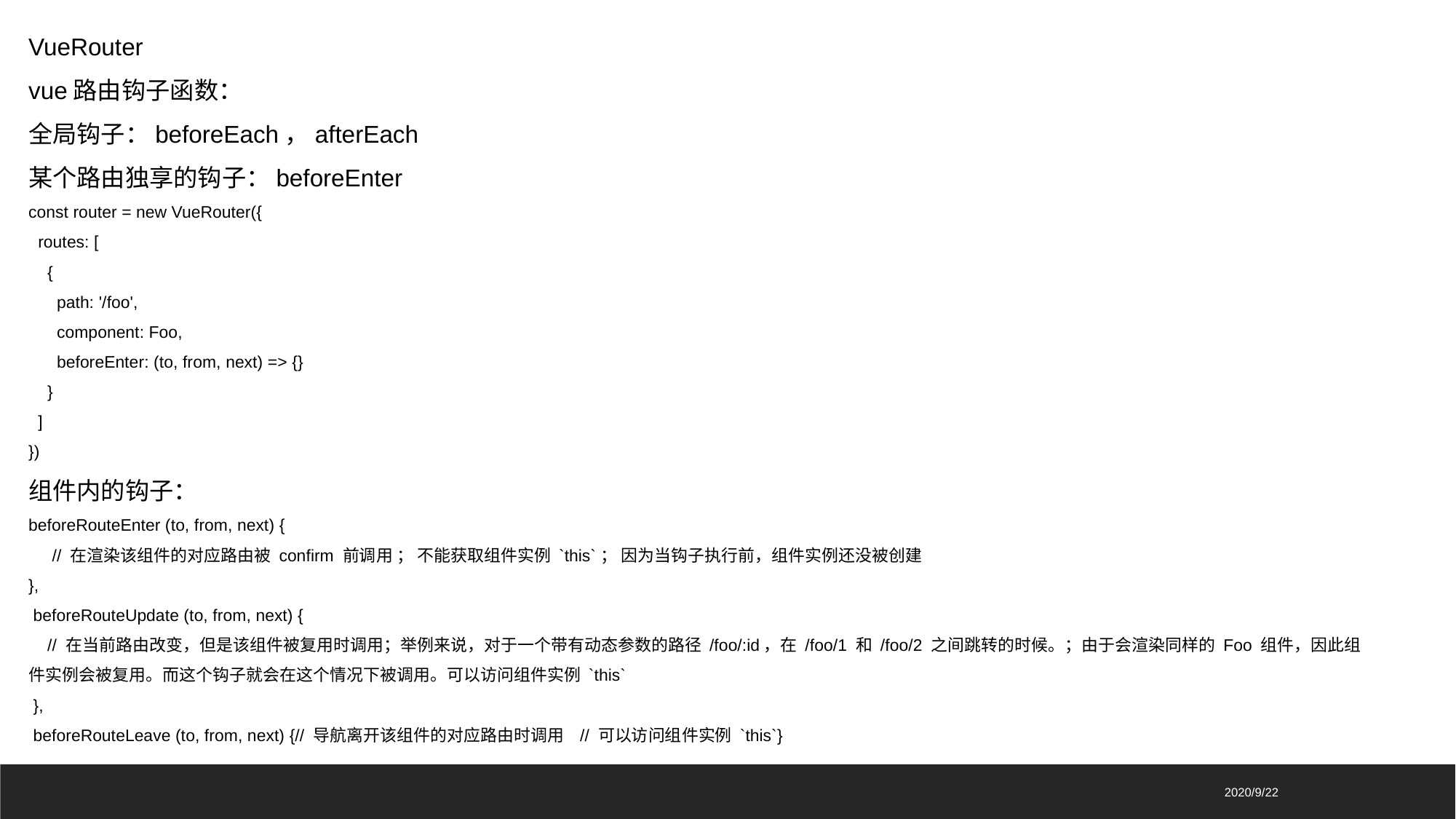

VueRouter
vue路由钩子函数：
全局钩子：beforeEach，afterEach
某个路由独享的钩子：beforeEnter
const router = new VueRouter({
  routes: [
    {
      path: '/foo',
      component: Foo,
      beforeEnter: (to, from, next) => {}
    }
  ]
})
组件内的钩子：
beforeRouteEnter (to, from, next) {
     // 在渲染该组件的对应路由被 confirm 前调用 ； 不能获取组件实例 `this`； 因为当钩子执行前，组件实例还没被创建
},
 beforeRouteUpdate (to, from, next) {
    // 在当前路由改变，但是该组件被复用时调用；举例来说，对于一个带有动态参数的路径 /foo/:id，在 /foo/1 和 /foo/2 之间跳转的时候。；由于会渲染同样的 Foo 组件，因此组件实例会被复用。而这个钩子就会在这个情况下被调用。可以访问组件实例 `this`
 },
 beforeRouteLeave (to, from, next) {// 导航离开该组件的对应路由时调用   // 可以访问组件实例 `this`}
2020/9/22